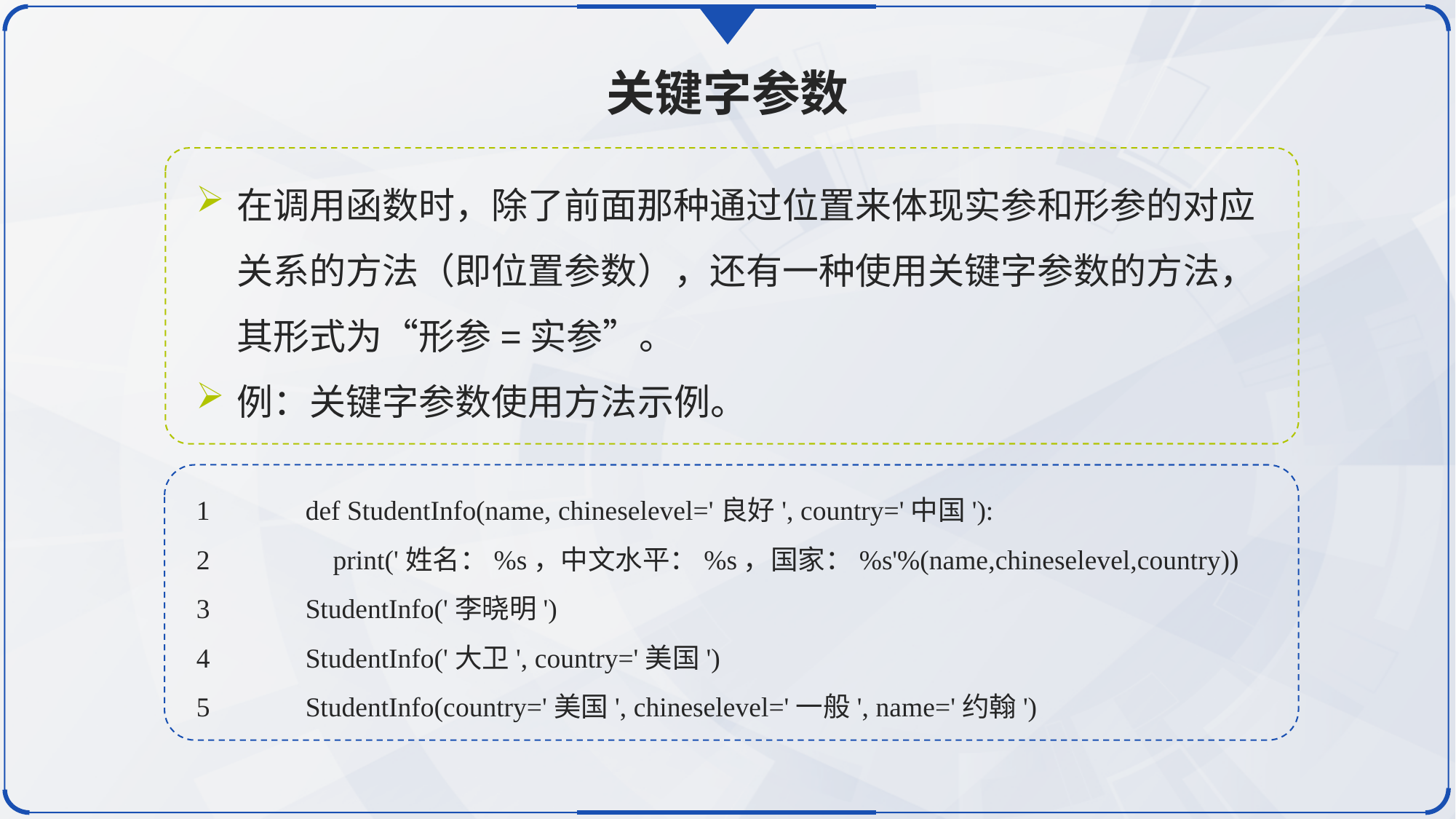

关键字参数

在调用函数时，除了前面那种通过位置来体现实参和形参的对应关系的方法（即位置参数），还有一种使用关键字参数的方法，其形式为“形参=实参”。
例：关键字参数使用方法示例。

1	def StudentInfo(name, chineselevel='良好', country='中国'):
2	    print('姓名：%s，中文水平：%s，国家：%s'%(name,chineselevel,country))
3	StudentInfo('李晓明')
4	StudentInfo('大卫', country='美国')
5	StudentInfo(country='美国', chineselevel='一般', name='约翰')